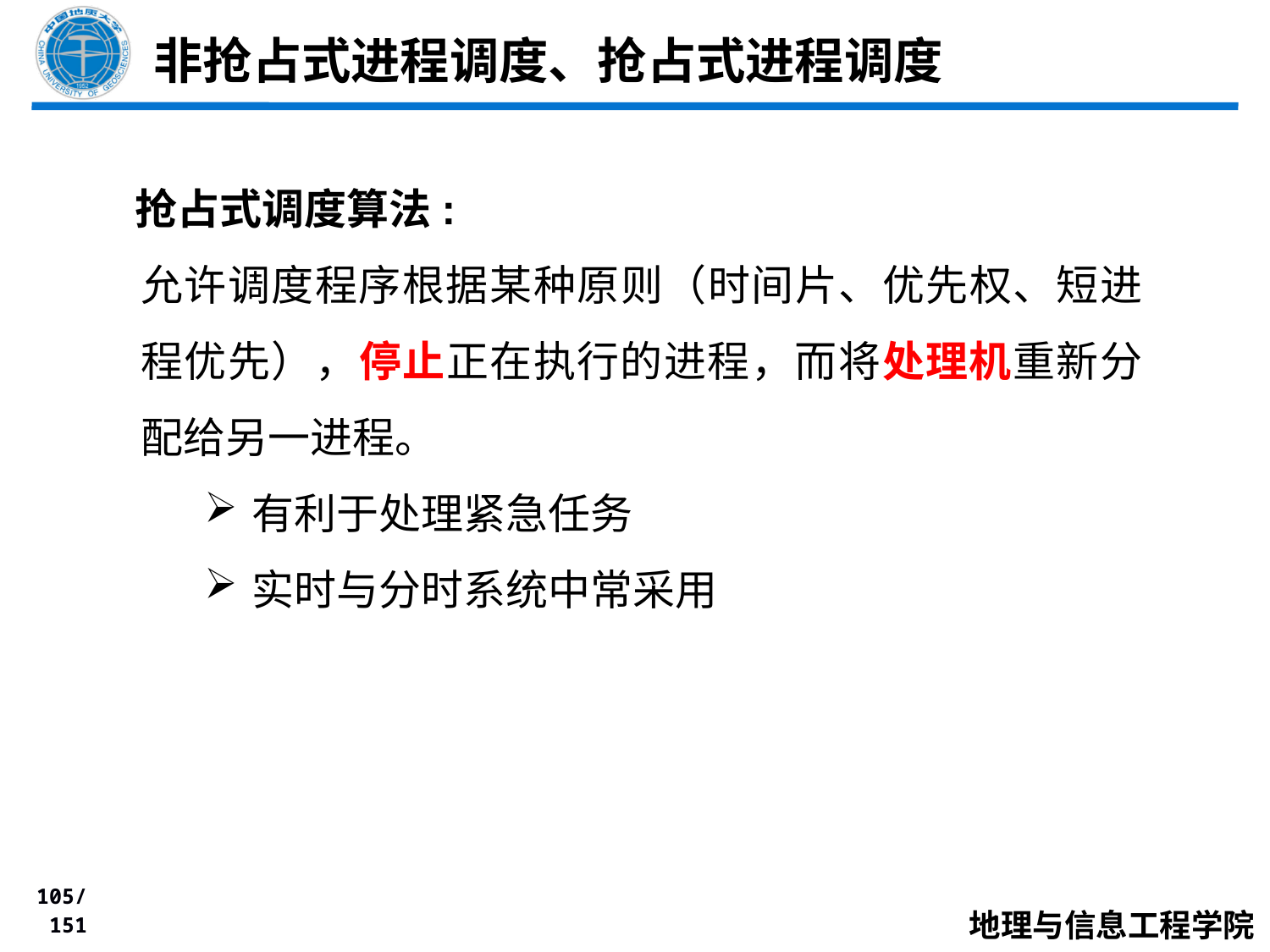

非抢占式进程调度、抢占式进程调度
     抢占式调度算法:
允许调度程序根据某种原则（时间片、优先权、短进程优先），停止正在执行的进程，而将处理机重新分配给另一进程。
有利于处理紧急任务
实时与分时系统中常采用